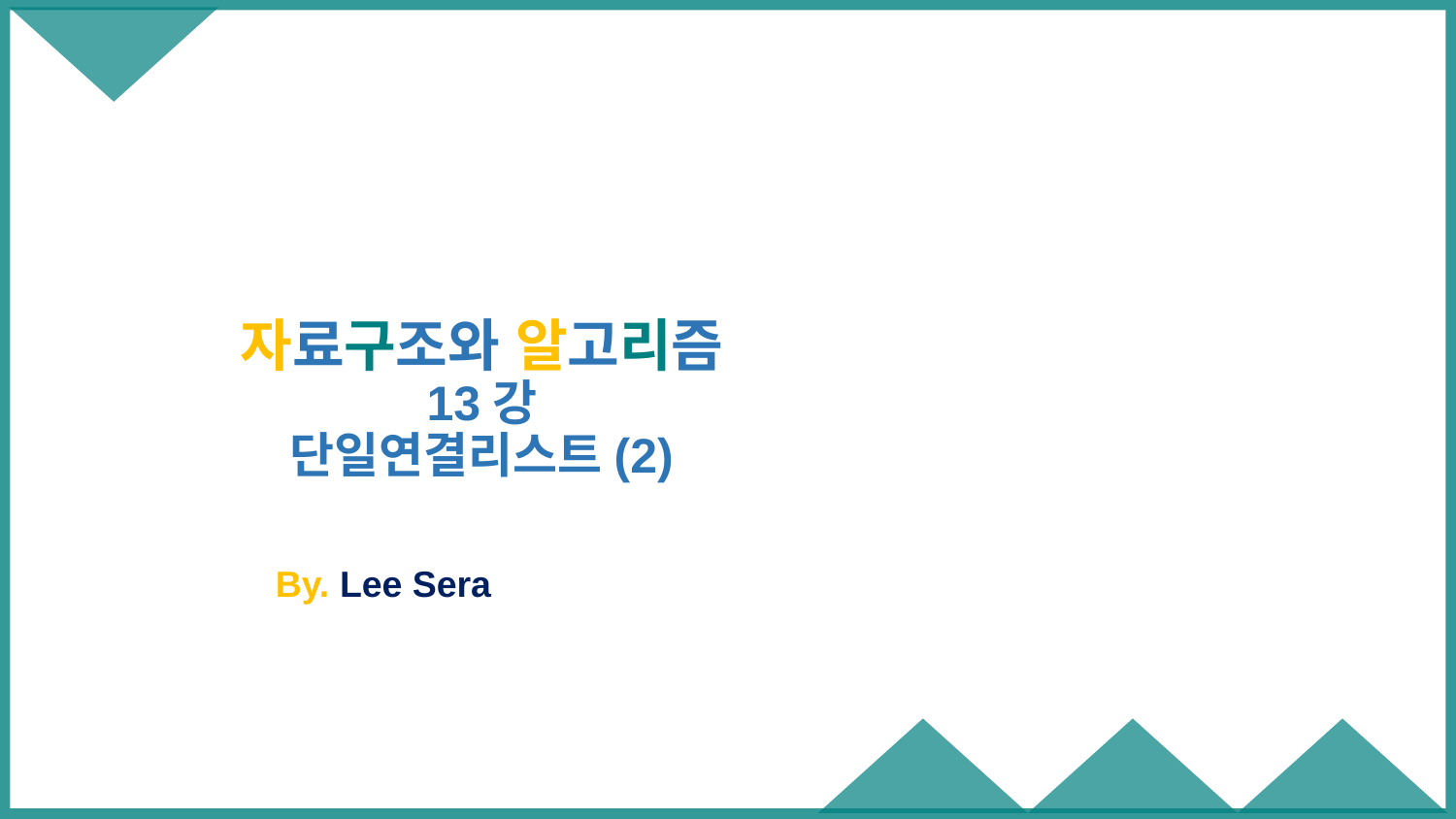

# 자료구조와 알고리즘 13강 단일연결리스트(2)
By. Lee Sera